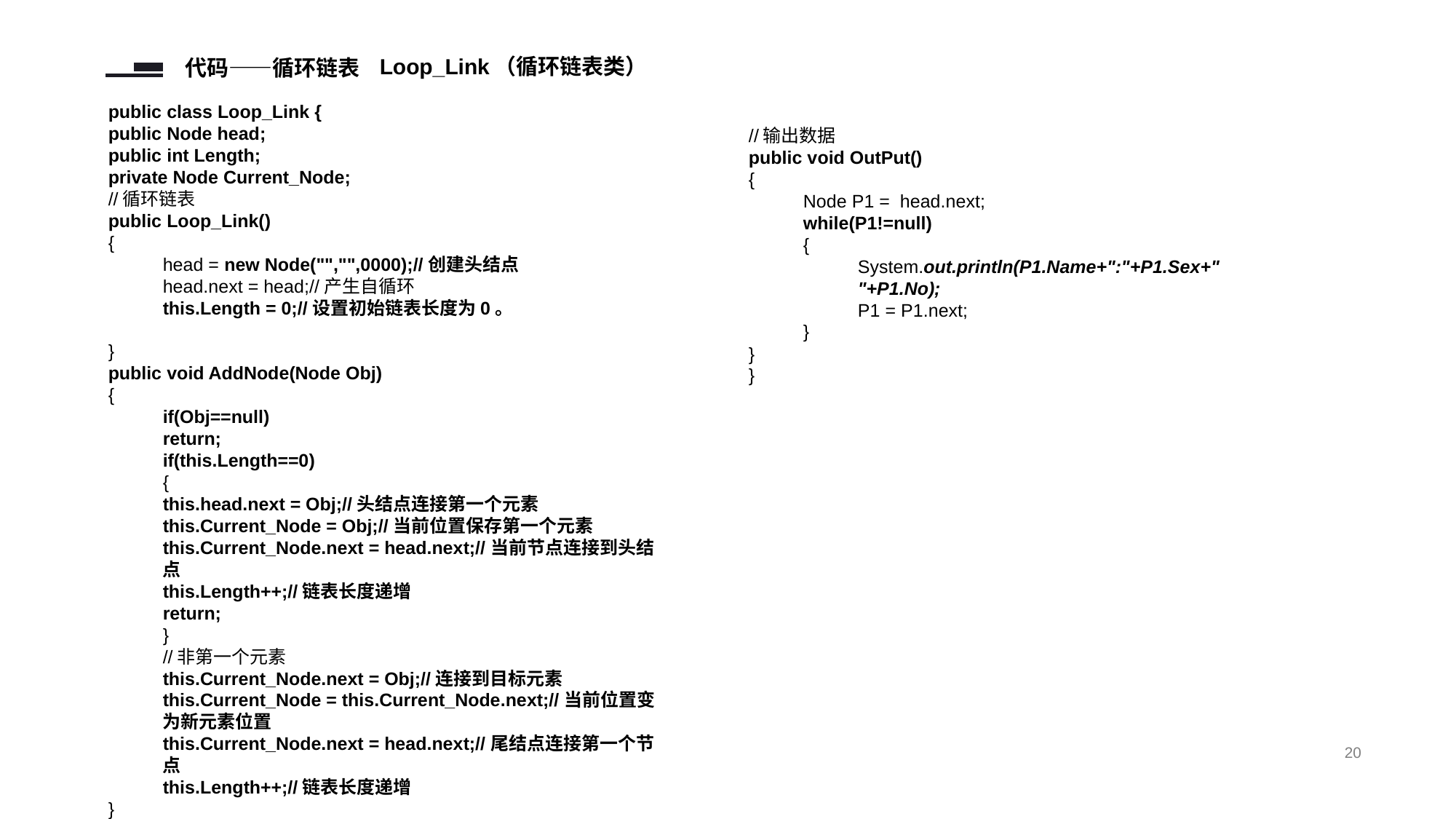

Loop_Link（循环链表类）
代码——循环链表
public class Loop_Link {
public Node head;
public int Length;
private Node Current_Node;
//循环链表
public Loop_Link()
{
head = new Node("","",0000);//创建头结点
head.next = head;//产生自循环
this.Length = 0;//设置初始链表长度为0。

}
public void AddNode(Node Obj)
{
if(Obj==null)
return;
if(this.Length==0)
{
this.head.next = Obj;//头结点连接第一个元素
this.Current_Node = Obj;//当前位置保存第一个元素
this.Current_Node.next = head.next;//当前节点连接到头结点
this.Length++;//链表长度递增
return;
}
//非第一个元素
this.Current_Node.next = Obj;//连接到目标元素
this.Current_Node = this.Current_Node.next;//当前位置变为新元素位置
this.Current_Node.next = head.next;//尾结点连接第一个节点
this.Length++;//链表长度递增
}

//输出数据
public void OutPut()
{
Node P1 =  head.next;
while(P1!=null)
{
System.out.println(P1.Name+":"+P1.Sex+" "+P1.No);
P1 = P1.next;
}
}
}
20